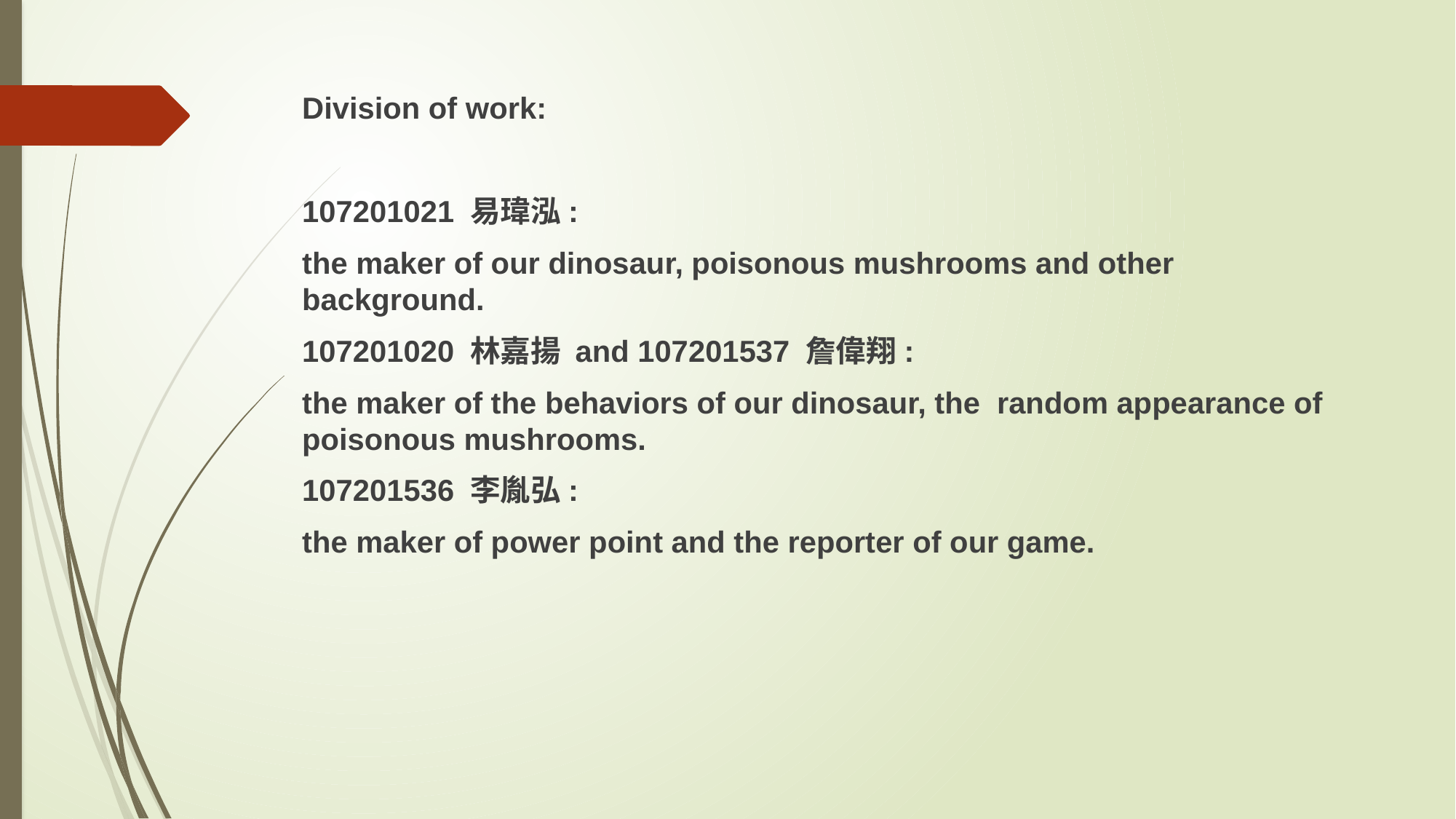

Division of work:

107201021 易瑋泓:
the maker of our dinosaur, poisonous mushrooms and other background.
107201020 林嘉揚 and 107201537 詹偉翔:
the maker of the behaviors of our dinosaur, the  random appearance of poisonous mushrooms.
107201536 李胤弘:
the maker of power point and the reporter of our game.